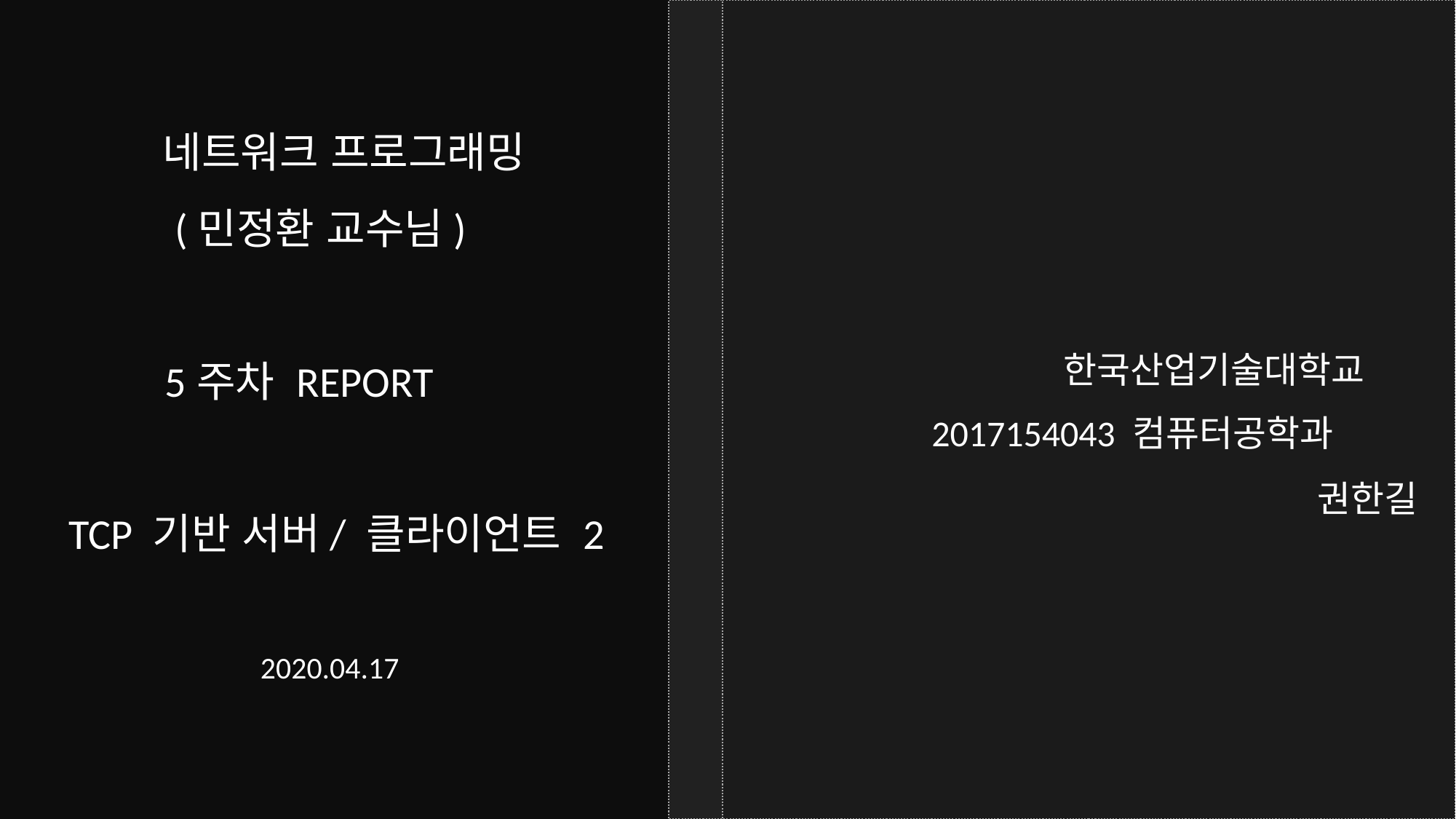

네트워크 프로그래밍
                 (민정환 교수님)

                5주차 REPORT

      TCP 기반 서버/ 클라이언트 2
한국산업기술대학교
2017154043 컴퓨터공학과
                                     권한길
2020.04.17